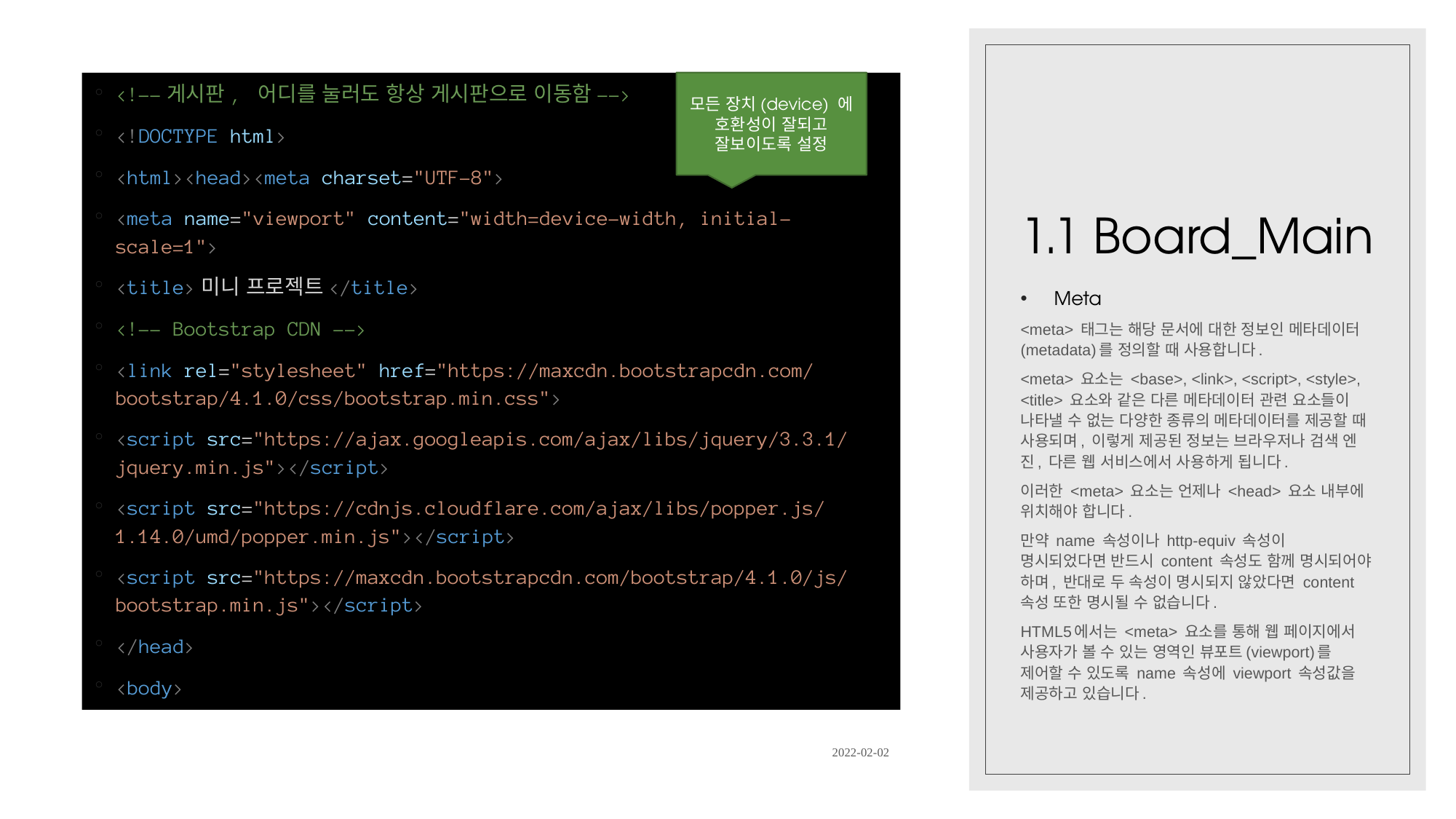

모든 장치(device) 에 호환성이 잘되고 잘보이도록 설정
# 1.1 Board_Main
<!--게시판, 어디를 눌러도 항상 게시판으로 이동함-->
<!DOCTYPE html>
<html><head><meta charset="UTF-8">
<meta name="viewport" content="width=device-width, initial-scale=1">
<title>미니 프로젝트</title>
<!-- Bootstrap CDN -->
<link rel="stylesheet" href="https://maxcdn.bootstrapcdn.com/bootstrap/4.1.0/css/bootstrap.min.css">
<script src="https://ajax.googleapis.com/ajax/libs/jquery/3.3.1/jquery.min.js"></script>
<script src="https://cdnjs.cloudflare.com/ajax/libs/popper.js/1.14.0/umd/popper.min.js"></script>
<script src="https://maxcdn.bootstrapcdn.com/bootstrap/4.1.0/js/bootstrap.min.js"></script>
</head>
<body>

Meta
<meta> 태그는 해당 문서에 대한 정보인 메타데이터(metadata)를 정의할 때 사용합니다.
<meta> 요소는 <base>, <link>, <script>, <style>, <title> 요소와 같은 다른 메타데이터 관련 요소들이 나타낼 수 없는 다양한 종류의 메타데이터를 제공할 때 사용되며, 이렇게 제공된 정보는 브라우저나 검색 엔진, 다른 웹 서비스에서 사용하게 됩니다.
이러한 <meta> 요소는 언제나 <head> 요소 내부에 위치해야 합니다.
만약 name 속성이나 http-equiv 속성이 명시되었다면 반드시 content 속성도 함께 명시되어야 하며, 반대로 두 속성이 명시되지 않았다면 content 속성 또한 명시될 수 없습니다.
HTML5에서는 <meta> 요소를 통해 웹 페이지에서 사용자가 볼 수 있는 영역인 뷰포트(viewport)를 제어할 수 있도록 name 속성에 viewport 속성값을 제공하고 있습니다.

2022-02-02